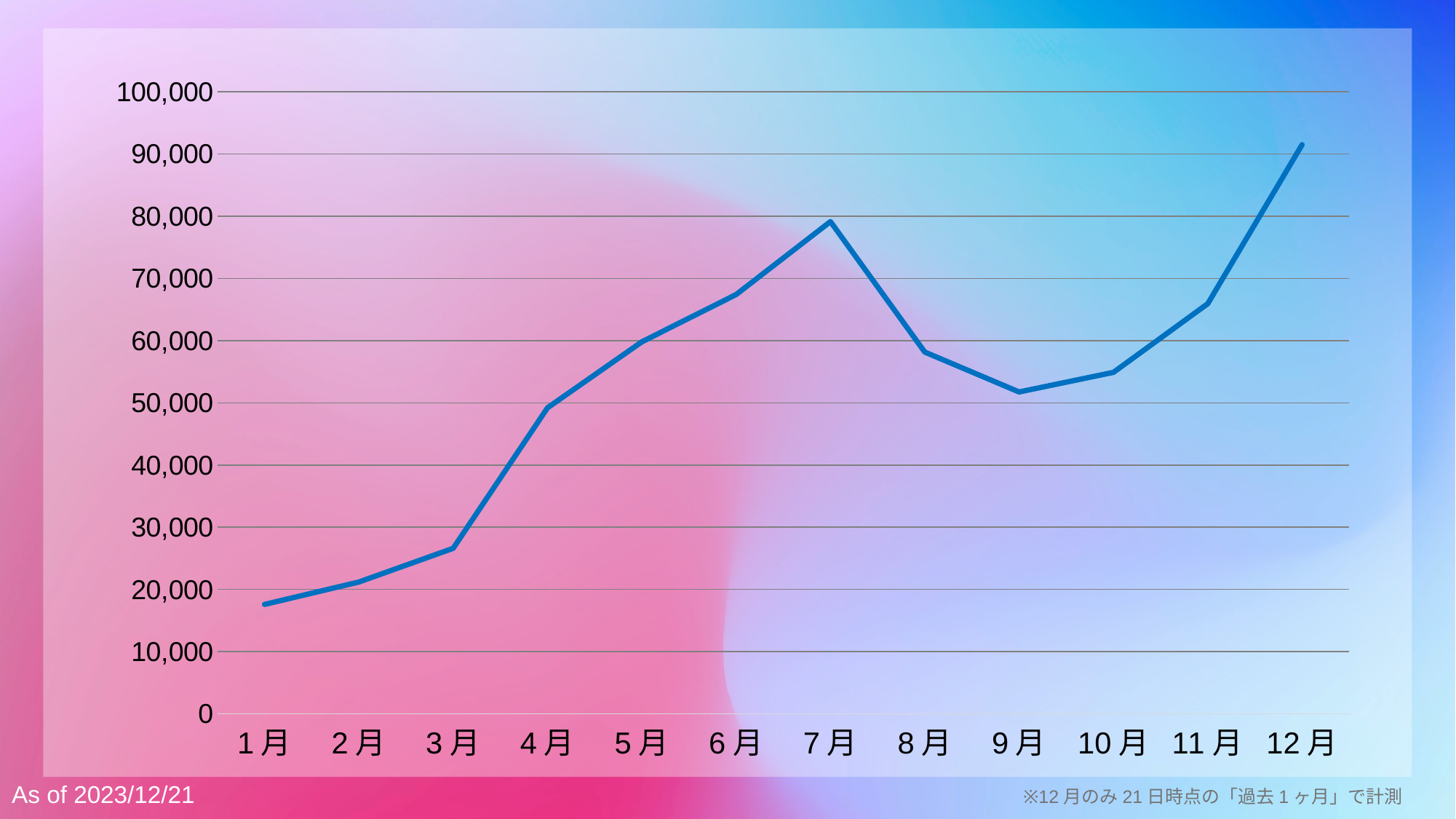

### Chart

| Category | PV数 |
|---|---|
| 1月 | 17595.0 |
| 2月 | 21191.0 |
| 3月 | 26607.0 |
| 4月 | 49201.0 |
| 5月 | 59800.0 |
| 6月 | 67400.0 |
| 7月 | 79128.0 |
| 8月 | 58158.0 |
| 9月 | 51743.0 |
| 10月 | 54894.0 |
| 11月 | 65931.0 |
| 12月 | 91484.0 |
As of 2023/12/21
※12月のみ21日時点の「過去1ヶ月」で計測